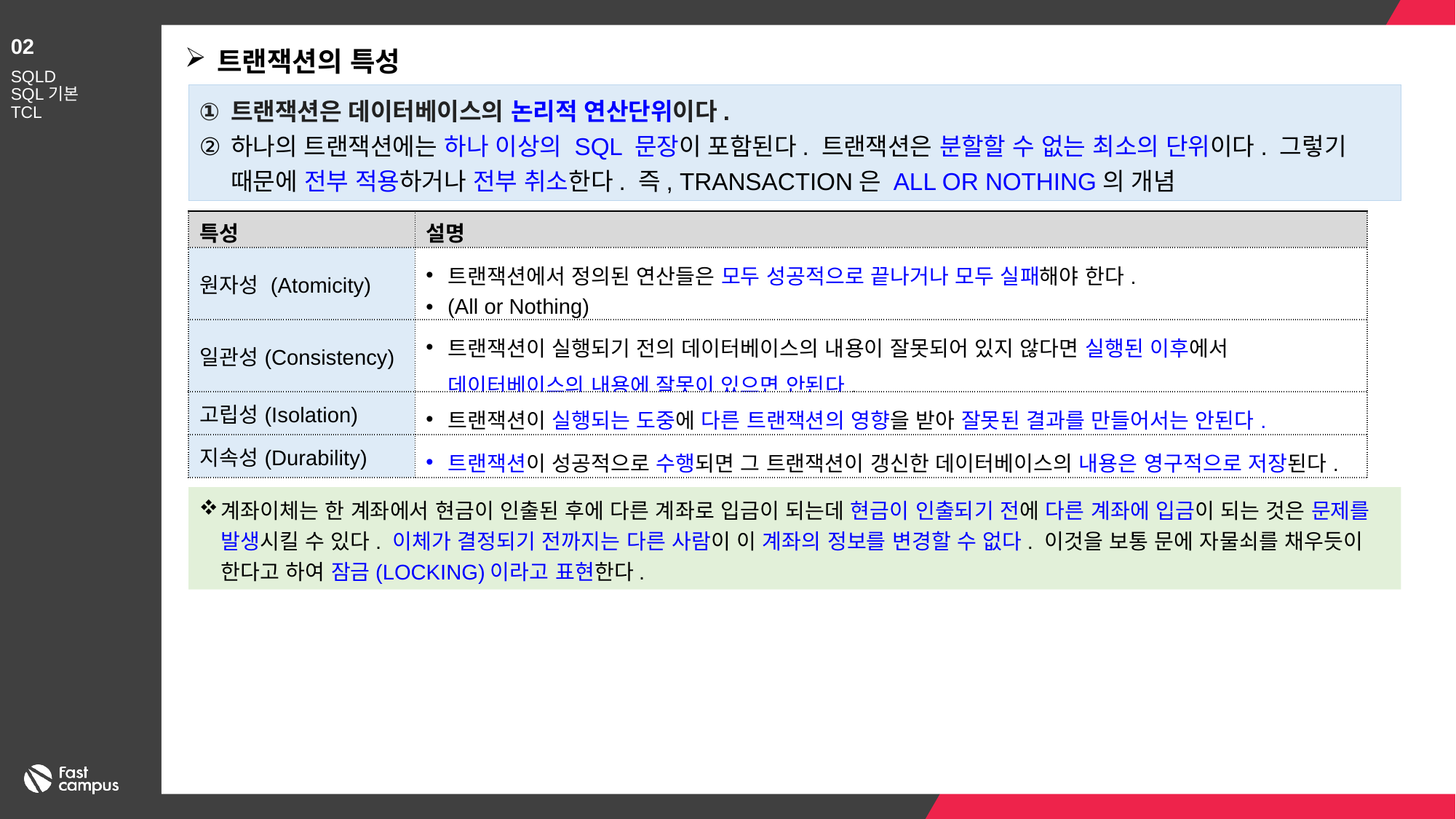

02
트랜잭션의 특성
SQLD
SQL기본
TCL
트랜잭션은 데이터베이스의 논리적 연산단위이다.
하나의 트랜잭션에는 하나 이상의 SQL 문장이 포함된다. 트랜잭션은 분할할 수 없는 최소의 단위이다. 그렇기 때문에 전부 적용하거나 전부 취소한다. 즉, TRANSACTION은 ALL OR NOTHING의 개념
| 특성 | 설명 |
| --- | --- |
| 원자성 (Atomicity) | 트랜잭션에서 정의된 연산들은 모두 성공적으로 끝나거나 모두 실패해야 한다. (All or Nothing) |
| 일관성(Consistency) | 트랜잭션이 실행되기 전의 데이터베이스의 내용이 잘못되어 있지 않다면 실행된 이후에서 데이터베이스의 내용에 잘못이 있으면 안된다. |
| 고립성(Isolation) | 트랜잭션이 실행되는 도중에 다른 트랜잭션의 영향을 받아 잘못된 결과를 만들어서는 안된다. |
| 지속성(Durability) | 트랜잭션이 성공적으로 수행되면 그 트랜잭션이 갱신한 데이터베이스의 내용은 영구적으로 저장된다. |
계좌이체는 한 계좌에서 현금이 인출된 후에 다른 계좌로 입금이 되는데 현금이 인출되기 전에 다른 계좌에 입금이 되는 것은 문제를 발생시킬 수 있다. 이체가 결정되기 전까지는 다른 사람이 이 계좌의 정보를 변경할 수 없다. 이것을 보통 문에 자물쇠를 채우듯이 한다고 하여 잠금(LOCKING)이라고 표현한다.